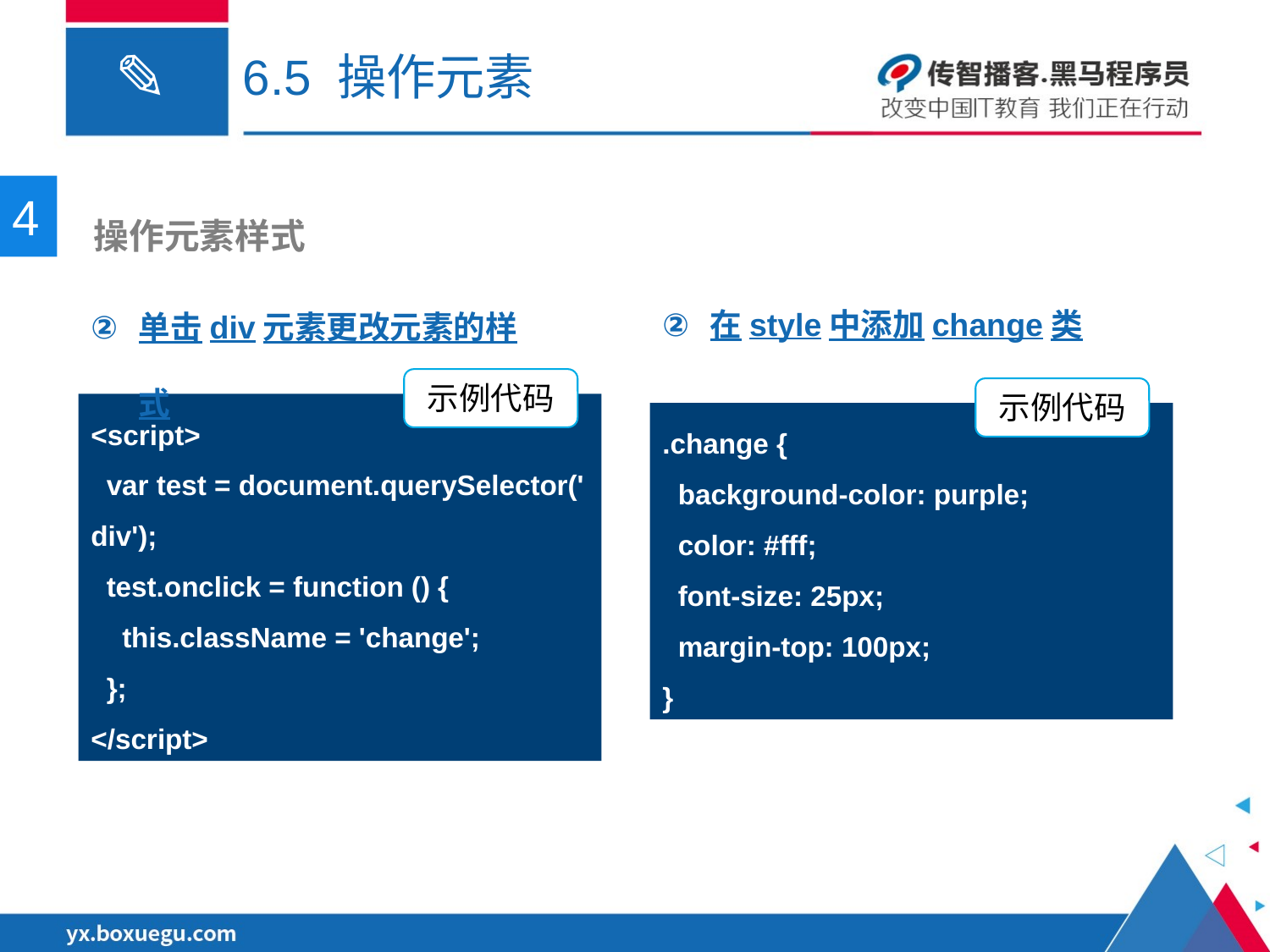

# 6.5 操作元素

4
  操作元素样式
在style中添加change类
单击div元素更改元素的样式
示例代码
<script>
  var test = document.querySelector('div');
  test.onclick = function () {
    this.className = 'change';
  };
</script>
示例代码
.change {
  background-color: purple;
  color: #fff;
  font-size: 25px;
  margin-top: 100px;
}